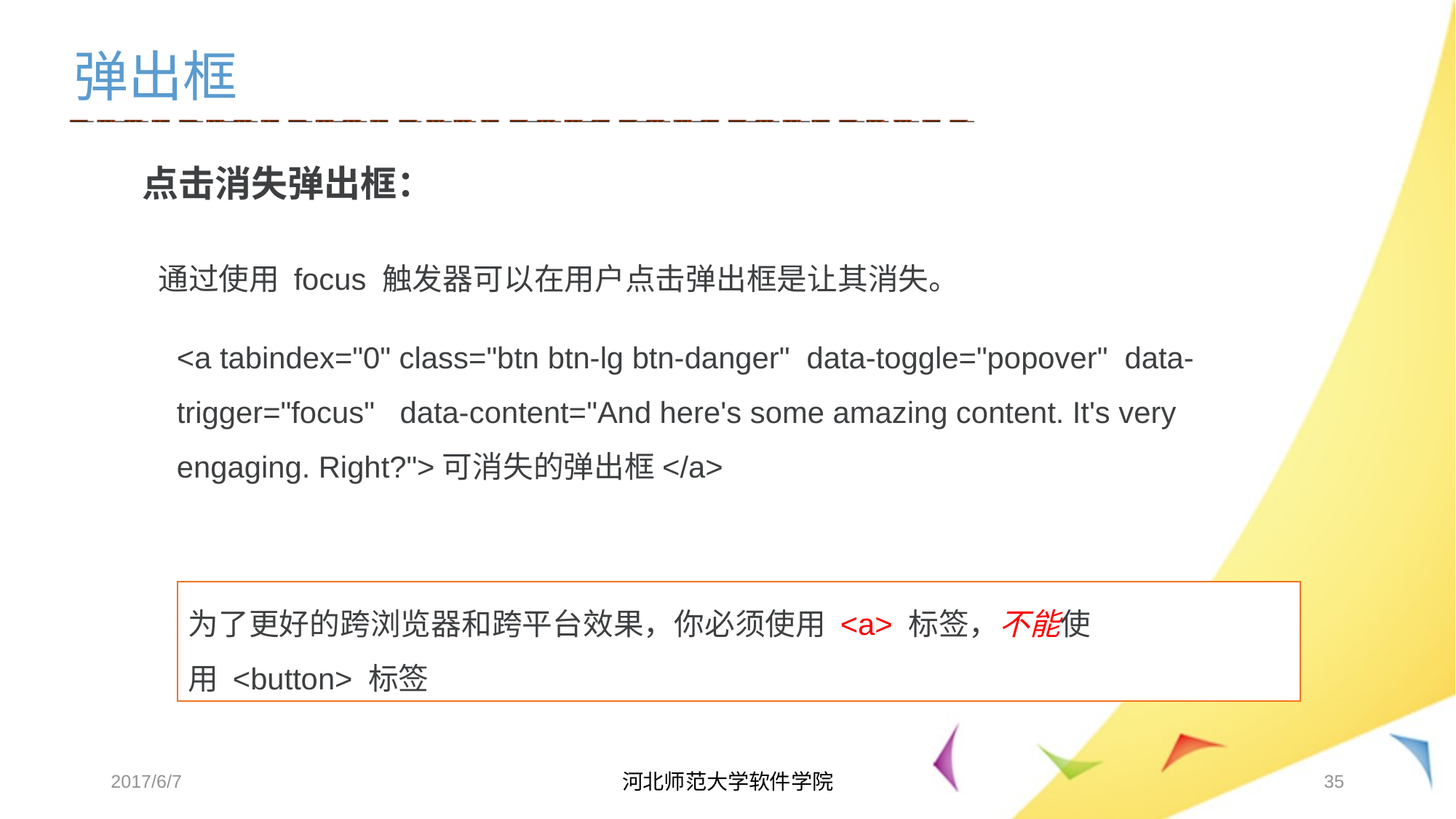

弹出框
点击消失弹出框：
通过使用 focus 触发器可以在用户点击弹出框是让其消失。
<a tabindex="0" class="btn btn-lg btn-danger"  data-toggle="popover"  data-trigger="focus"   data-content="And here's some amazing content. It's very engaging. Right?">可消失的弹出框</a>
为了更好的跨浏览器和跨平台效果，你必须使用 <a> 标签，不能使用 <button> 标签
2017/6/7
河北师范大学软件学院
35